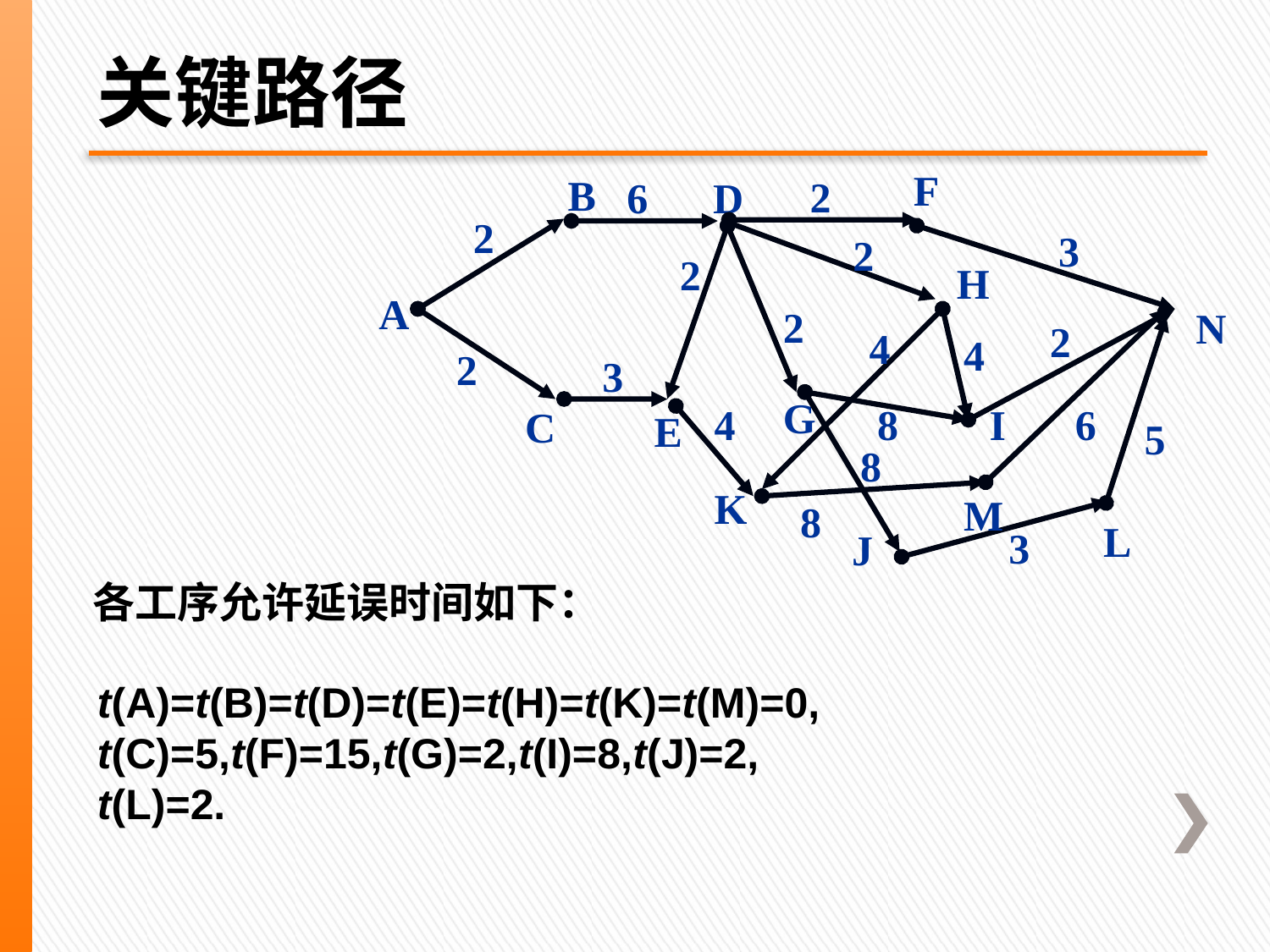

# 关键路径
F
2

B
6
D

2

3

N

2
H

2

2
G
A

2
C

4

4

2

6

5
3

E
4

K

8
I

8
J

M
8

L
3
各工序允许延误时间如下：
t(A)=t(B)=t(D)=t(E)=t(H)=t(K)=t(M)=0,
t(C)=5,t(F)=15,t(G)=2,t(I)=8,t(J)=2,
t(L)=2.